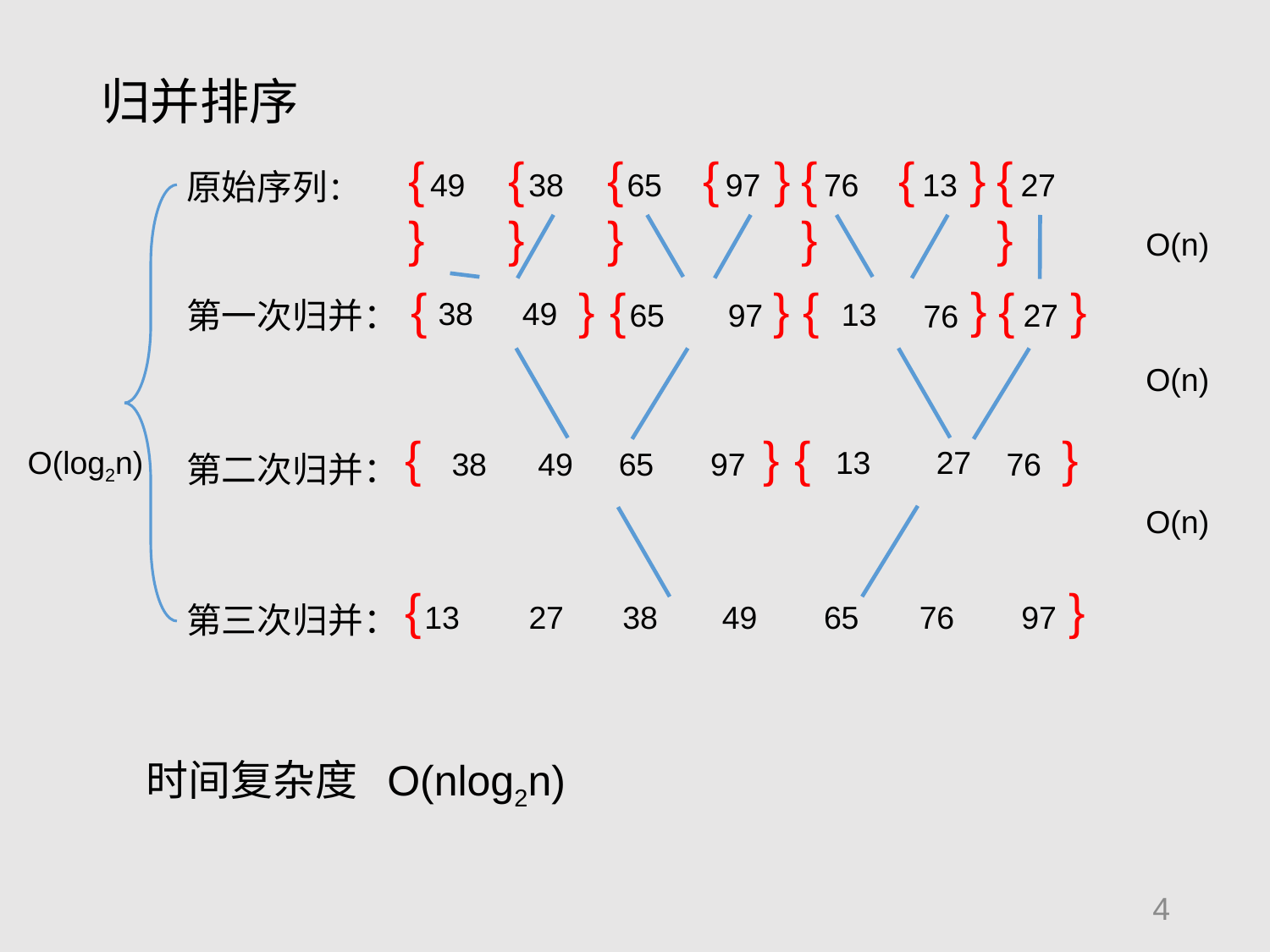

归并排序
{    }
{    }
{    }
{    }
{    }
{    }
{    }
原始序列：
49
38
65
97
76
13
27

O(n)
}
{
}
{
}
{
{    }
第一次归并：
38
49
13
65
97
27
76
O(n)
{
}
{
}
O(log2n)
13
27
38
49
65
97
76
第二次归并：
O(n)
}
{
13
27
38
49
65
76
97
第三次归并：
时间复杂度  O(nlog2n)
4